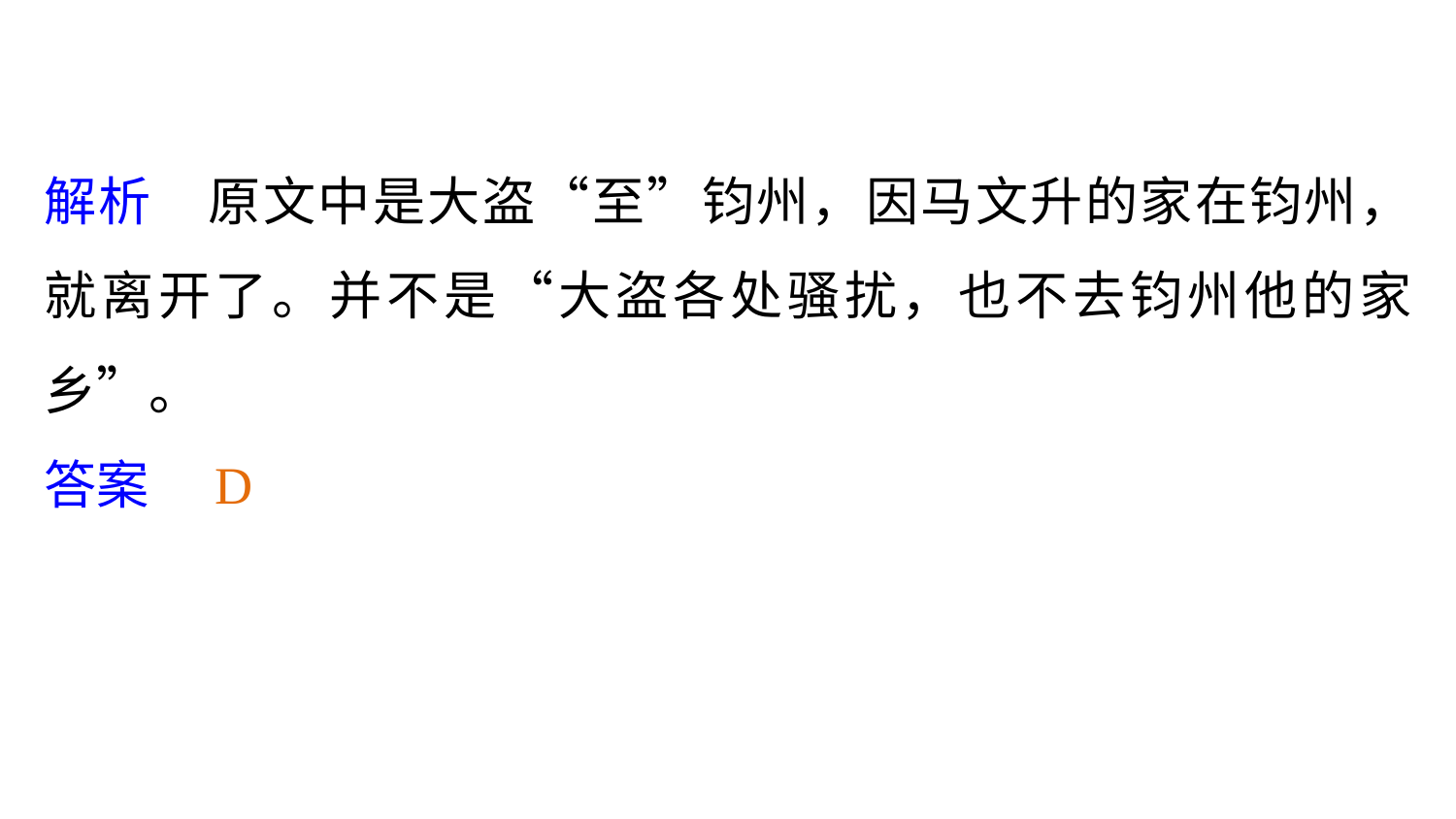

解析　原文中是大盗“至”钧州，因马文升的家在钧州，就离开了。并不是“大盗各处骚扰，也不去钧州他的家乡”。
答案　D